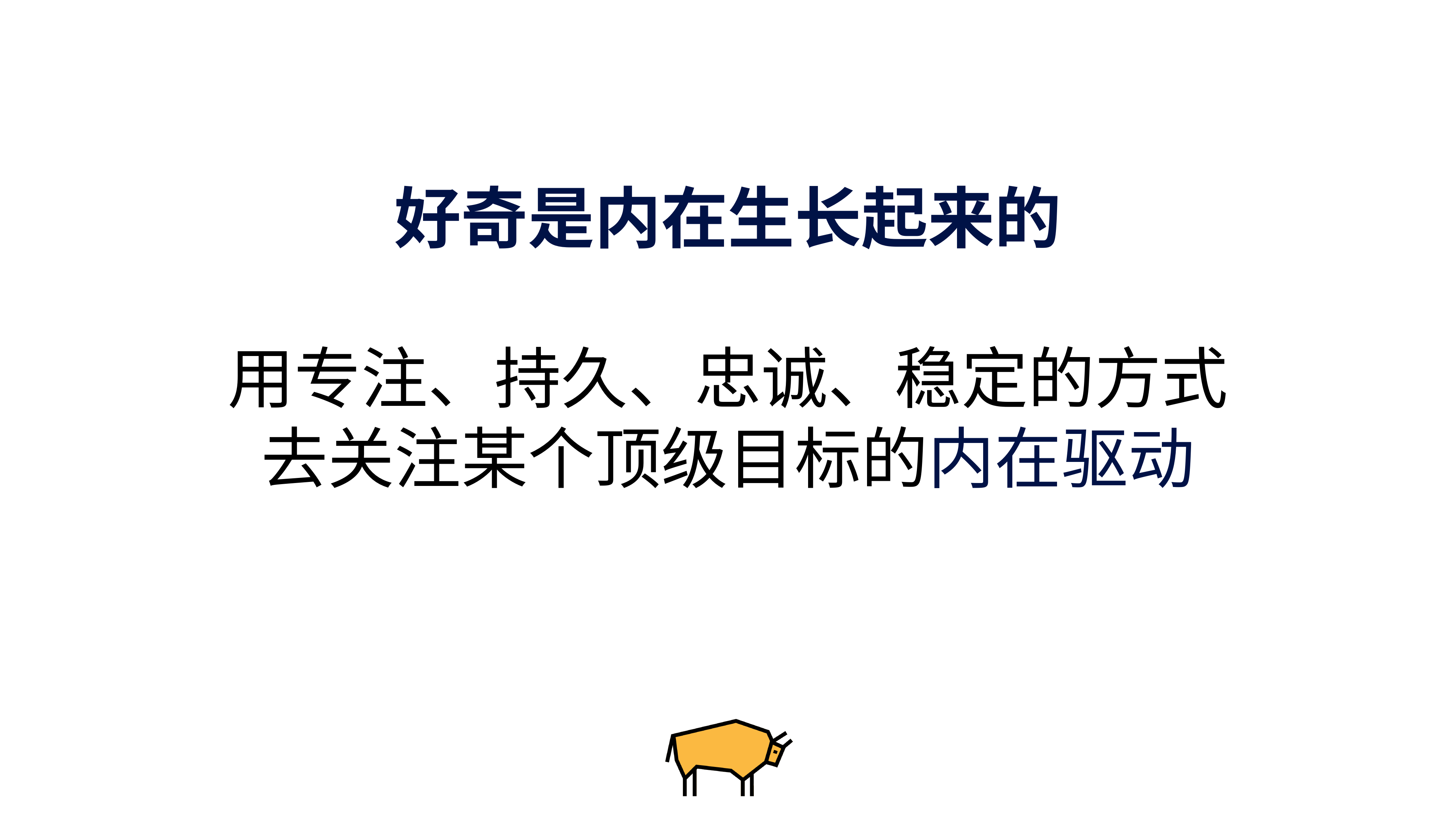

# 好奇是内在生长起来的 用专注、持久、忠诚、稳定的方式 去关注某个顶级目标的内在驱动